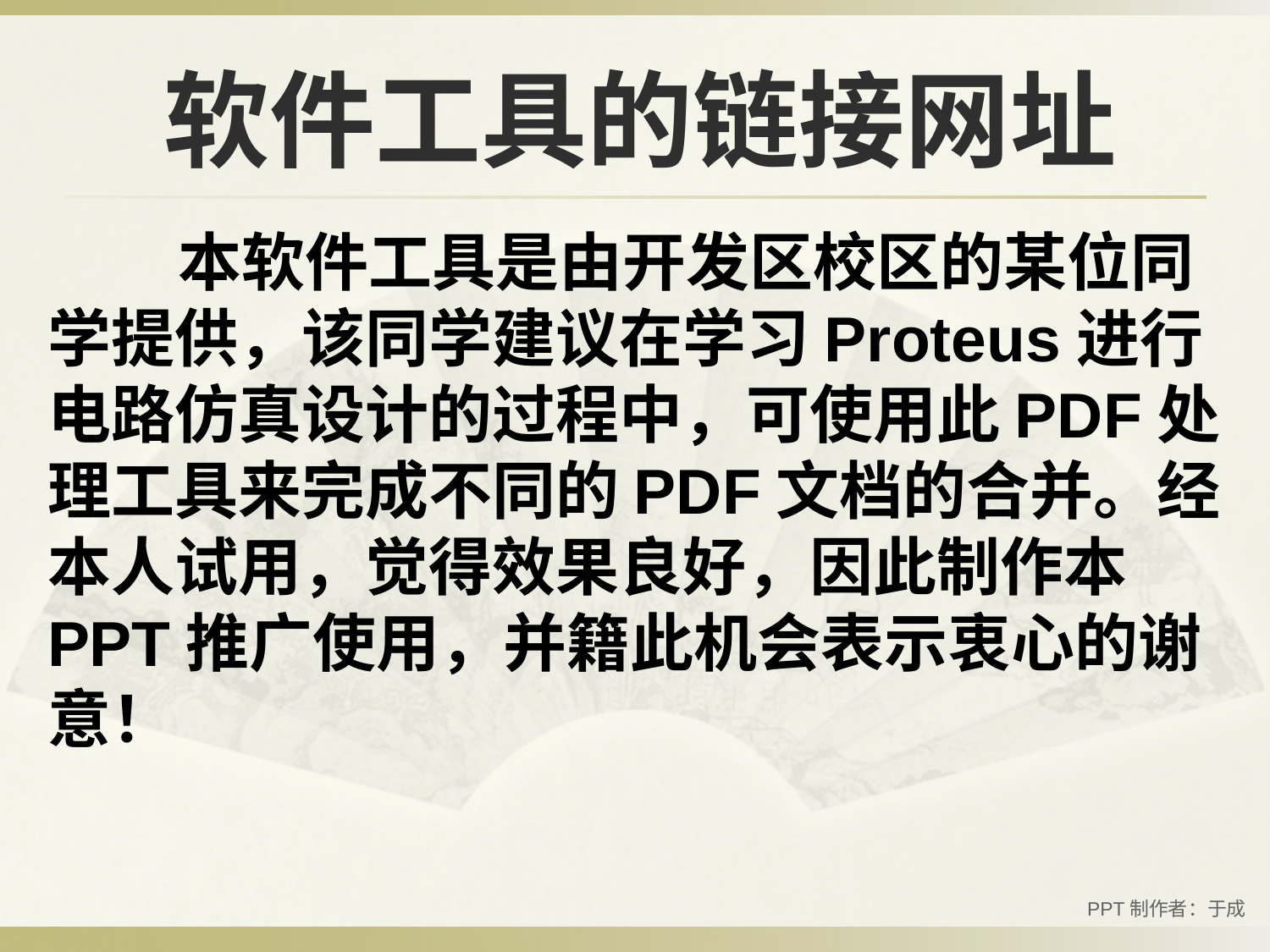

# 软件工具的链接网址
        本软件工具是由开发区校区的某位同学提供，该同学建议在学习Proteus进行电路仿真设计的过程中，可使用此PDF处理工具来完成不同的PDF文档的合并。经本人试用，觉得效果良好，因此制作本PPT推广使用，并籍此机会表示衷心的谢意！
PPT制作者：于成